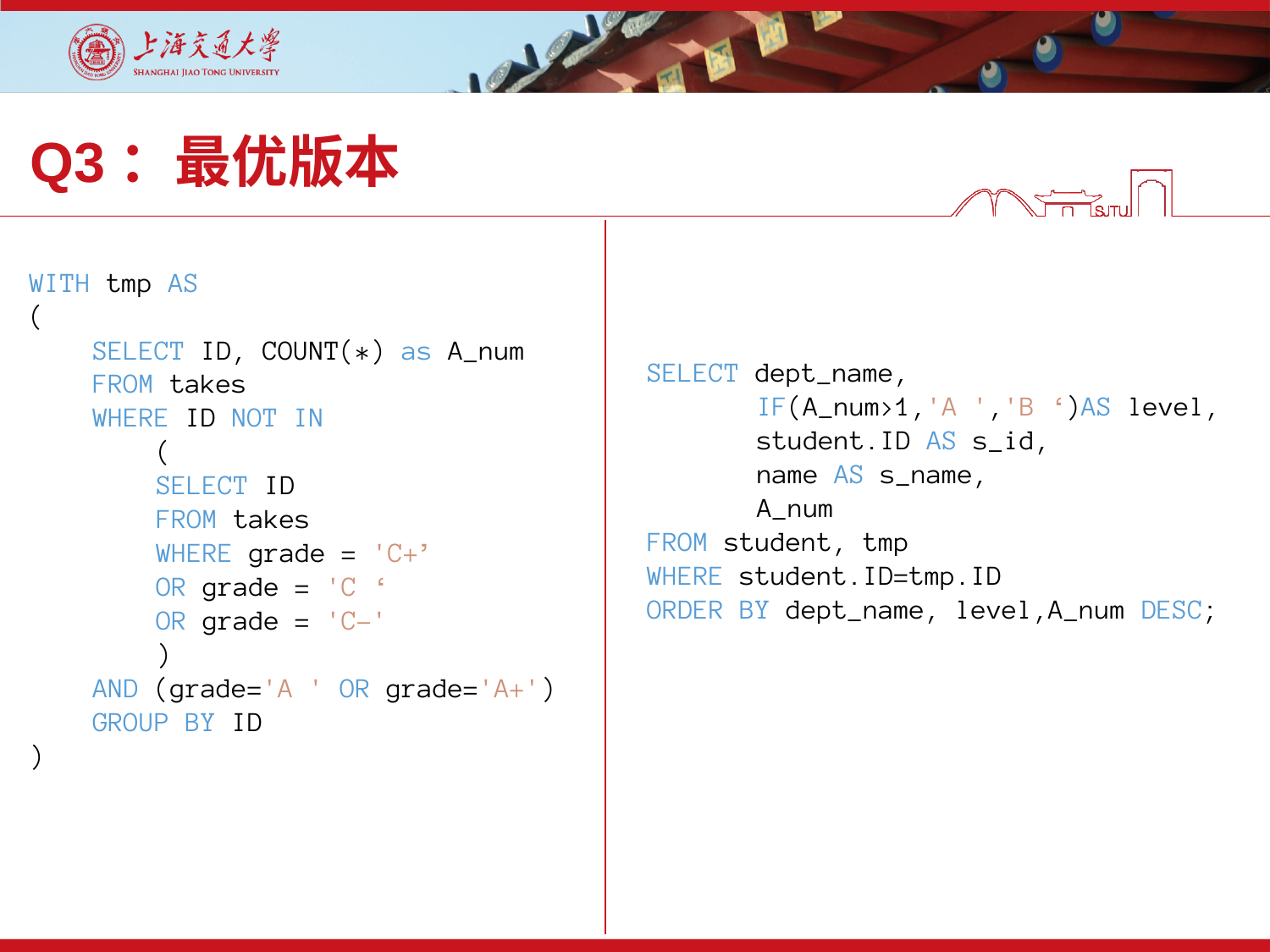

Q3：最优版本
WITH tmp AS
(
SELECT ID, COUNT(*) as A_num
FROM takes
WHERE ID NOT IN
(
SELECT ID
FROM takes
WHERE grade = 'C+’
OR grade = 'C ‘
OR grade = 'C-'
)
AND (grade='A ' OR grade='A+')
GROUP BY ID
)

SELECT dept_name,
   IF(A_num>1,'A ','B ‘)AS level,
   student.ID AS s_id,
   name AS s_name,
   A_num
FROM student, tmp
WHERE student.ID=tmp.ID
ORDER BY dept_name, level,A_num DESC;